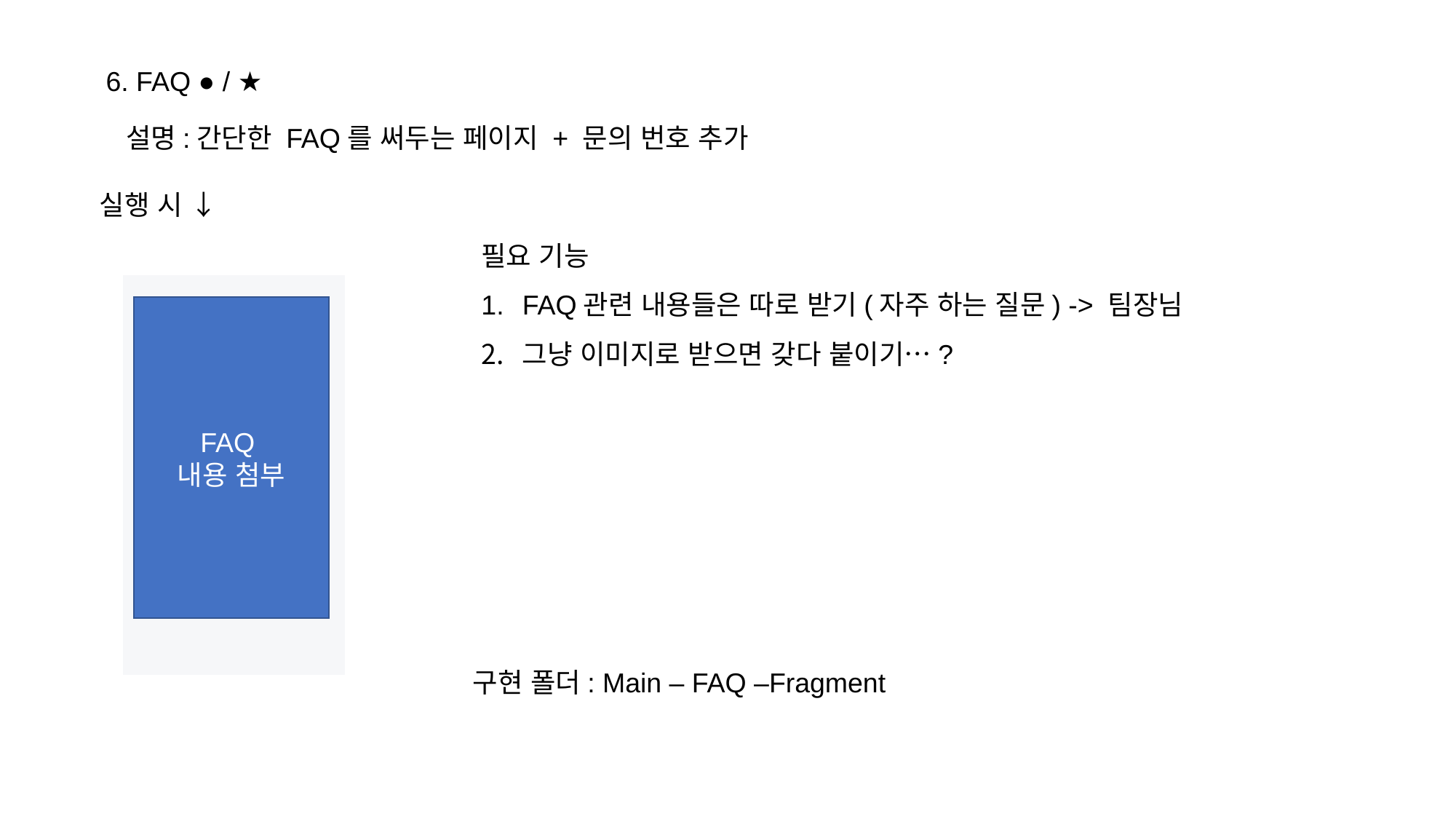

6. FAQ ● / ★
설명:간단한 FAQ를 써두는 페이지 + 문의 번호 추가
실행 시 ↓
필요 기능
FAQ관련 내용들은 따로 받기(자주 하는 질문) -> 팀장님
그냥 이미지로 받으면 갖다 붙이기…?

FAQ
내용 첨부
구현 폴더: Main – FAQ –Fragment